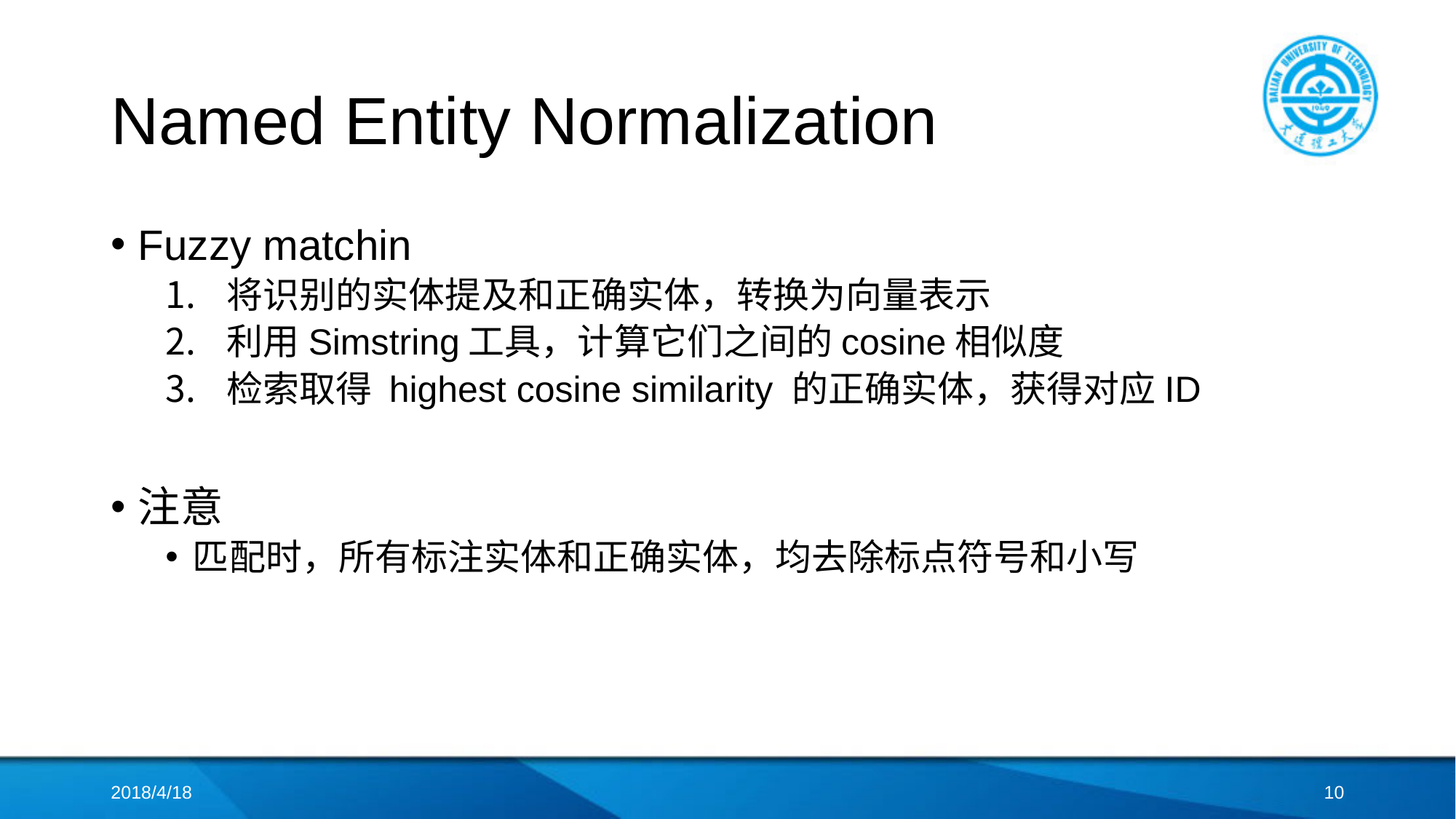

# Named Entity Normalization
Fuzzy matchin
将识别的实体提及和正确实体，转换为向量表示
利用Simstring工具，计算它们之间的cosine相似度
检索取得 highest cosine similarity 的正确实体，获得对应ID

注意
匹配时，所有标注实体和正确实体，均去除标点符号和小写

2018/4/18
10